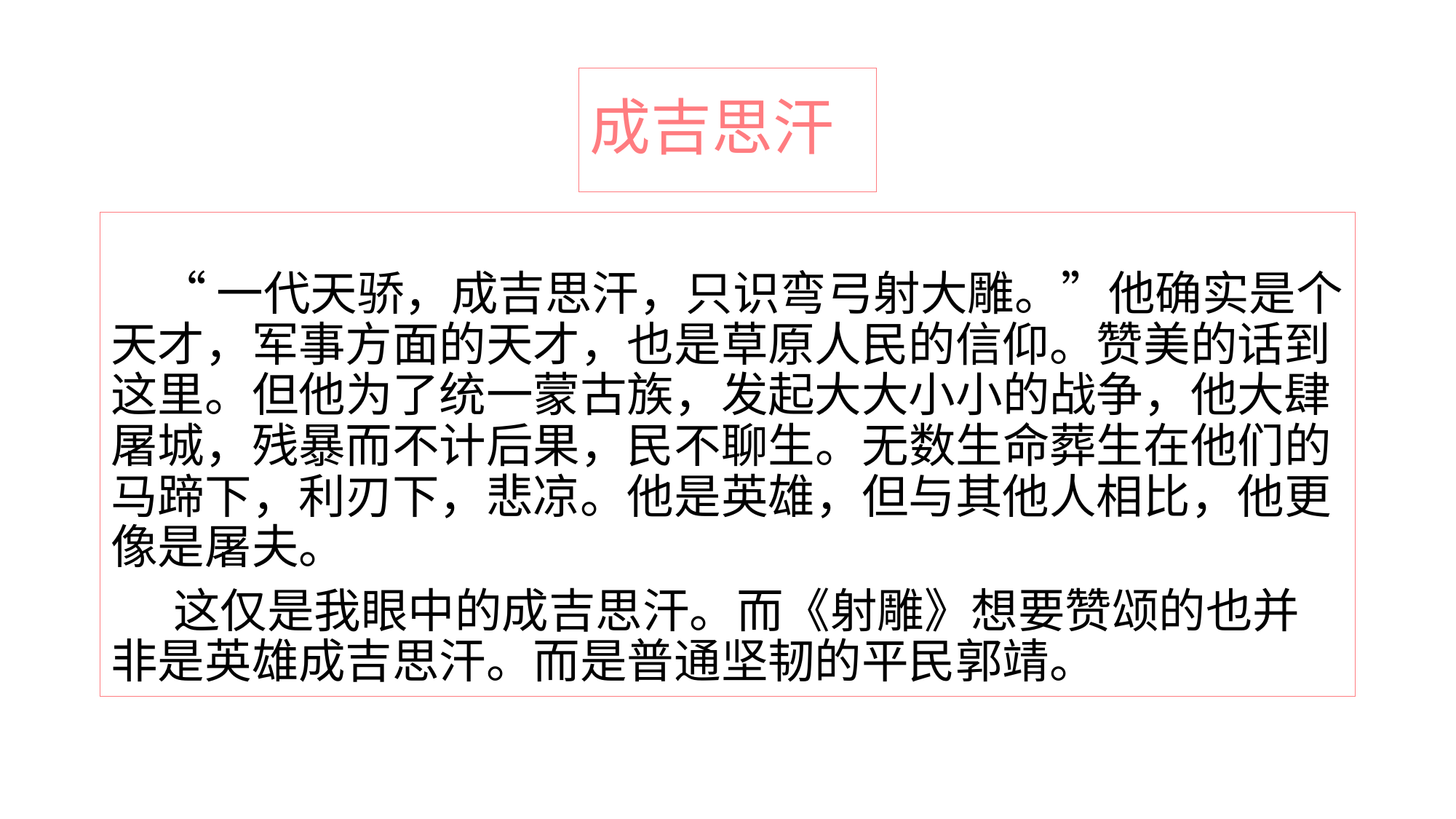

# 成吉思汗

      “一代天骄，成吉思汗，只识弯弓射大雕。”他确实是个天才，军事方面的天才，也是草原人民的信仰。赞美的话到这里。但他为了统一蒙古族，发起大大小小的战争，他大肆屠城，残暴而不计后果，民不聊生。无数生命葬生在他们的马蹄下，利刃下，悲凉。他是英雄，但与其他人相比，他更像是屠夫。
     这仅是我眼中的成吉思汗。而《射雕》想要赞颂的也并非是英雄成吉思汗。而是普通坚韧的平民郭靖。